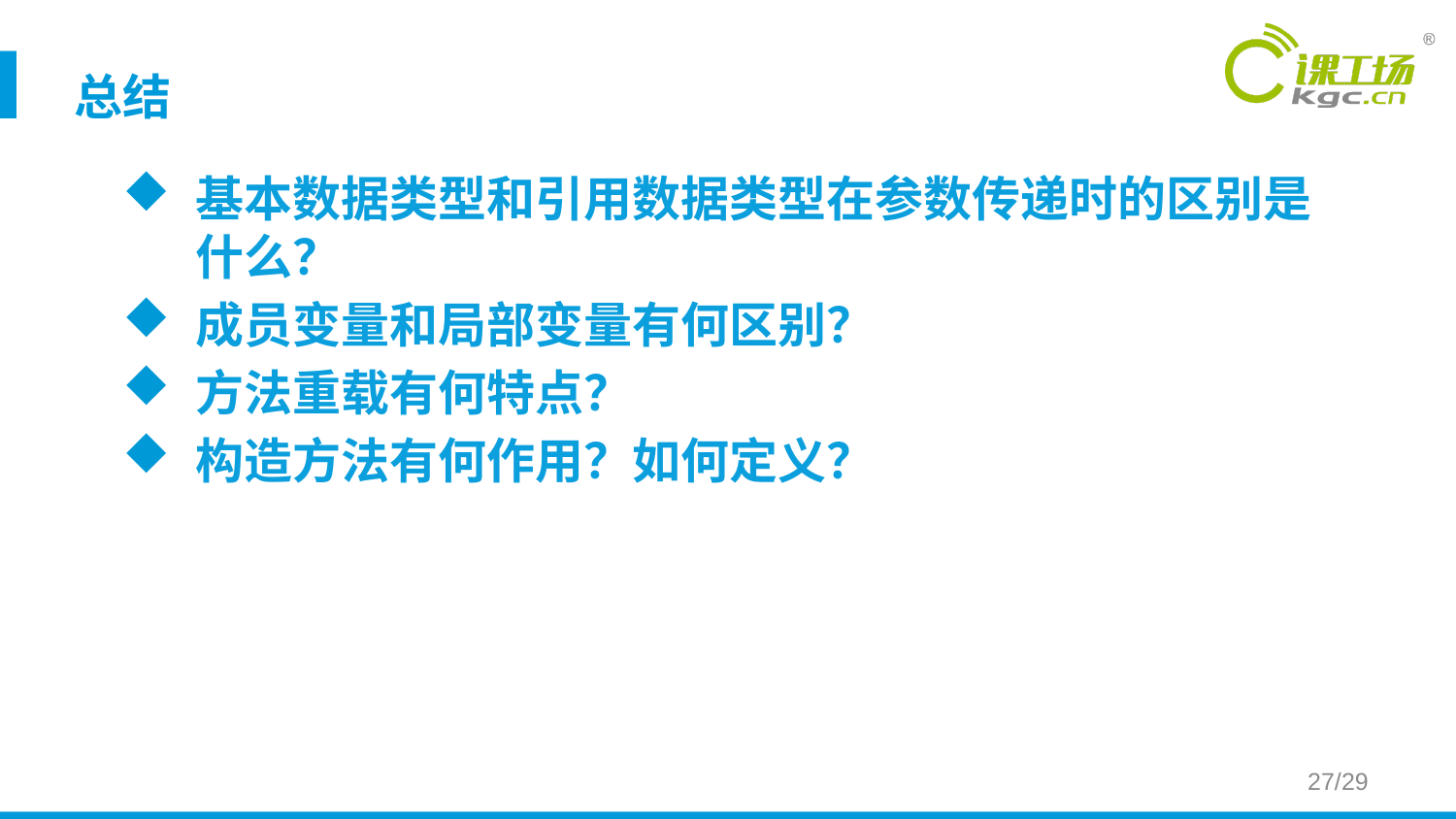

总结
基本数据类型和引用数据类型在参数传递时的区别是什么？
成员变量和局部变量有何区别？
方法重载有何特点？
构造方法有何作用？如何定义？
27/29